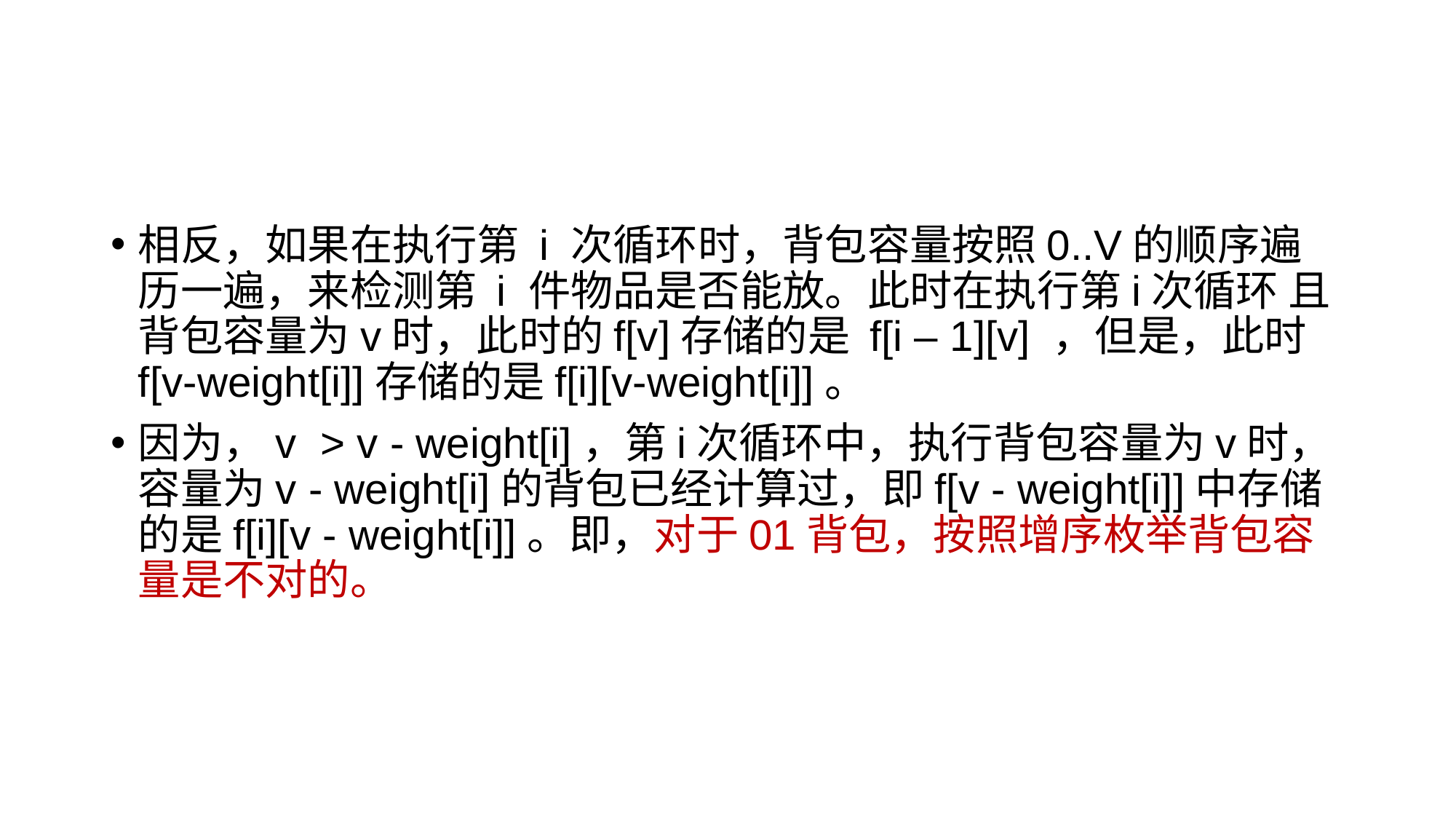

#
相反，如果在执行第 i 次循环时，背包容量按照0..V的顺序遍历一遍，来检测第 i 件物品是否能放。此时在执行第i次循环 且 背包容量为v时，此时的f[v]存储的是 f[i – 1][v] ，但是，此时f[v-weight[i]]存储的是f[i][v-weight[i]]。
因为，v  > v - weight[i]，第i次循环中，执行背包容量为v时，容量为v - weight[i]的背包已经计算过，即f[v - weight[i]]中存储的是f[i][v - weight[i]]。即，对于01背包，按照增序枚举背包容量是不对的。